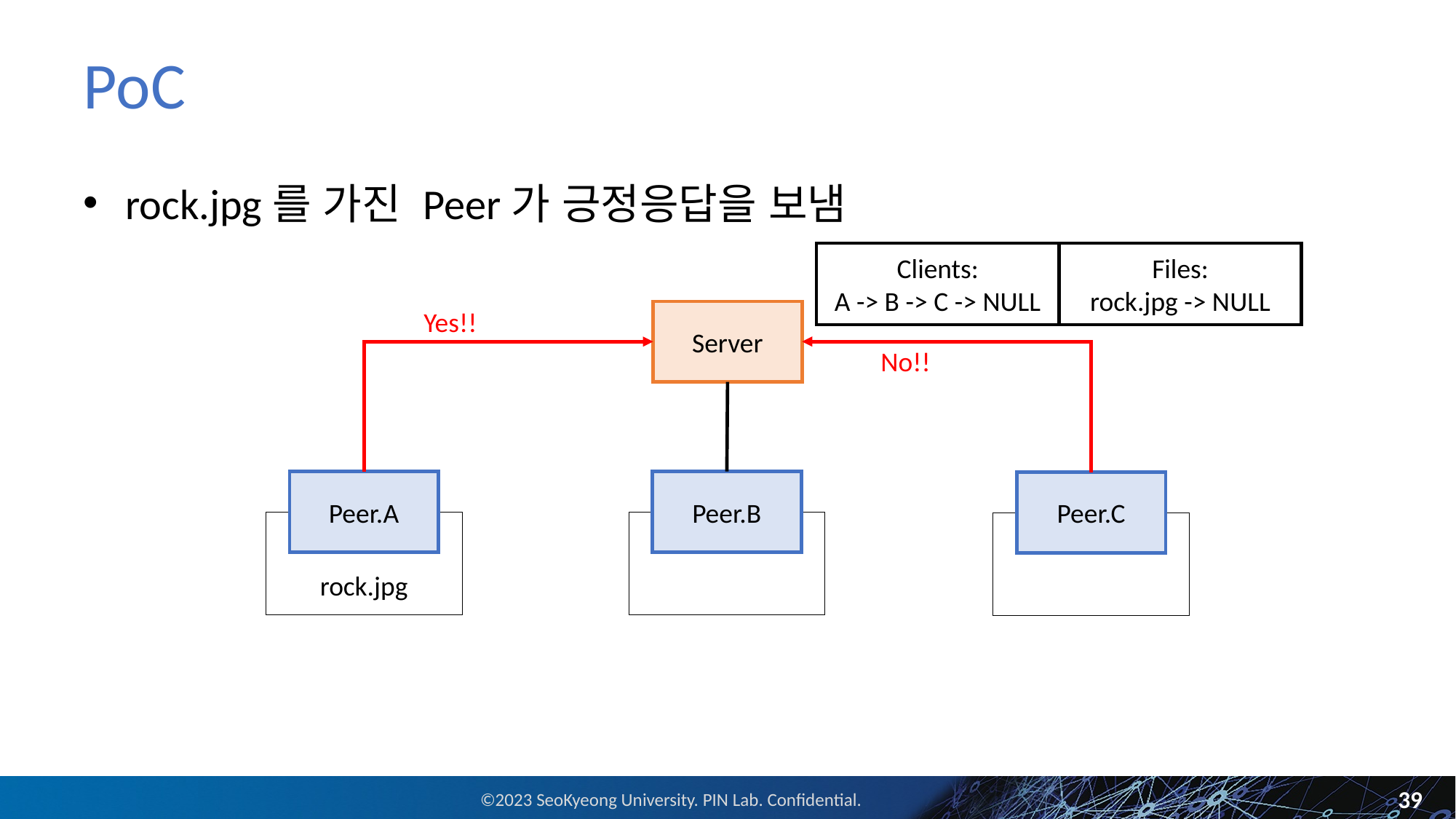

# PoC
rock.jpg를 가진 Peer가 긍정응답을 보냄
Clients:
A -> B -> C -> NULL
Files:
rock.jpg -> NULL
Yes!!
Server
No!!
Peer.A

rock.jpg
Peer.B

Peer.C

39